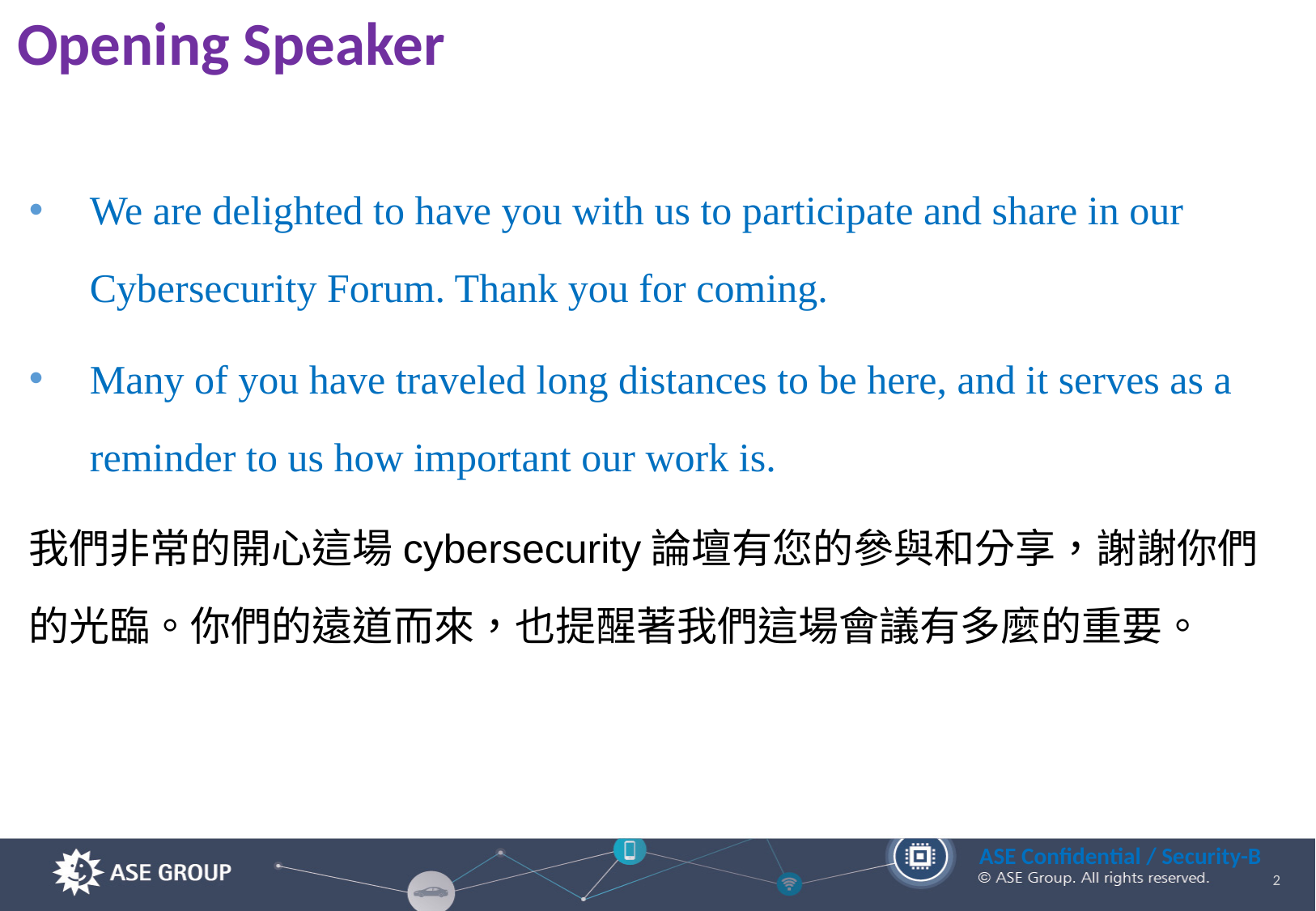

# Opening Speaker
We are delighted to have you with us to participate and share in our Cybersecurity Forum. Thank you for coming.
Many of you have traveled long distances to be here, and it serves as a reminder to us how important our work is.
我們非常的開心這場cybersecurity論壇有您的參與和分享，謝謝你們的光臨。你們的遠道而來，也提醒著我們這場會議有多麼的重要。